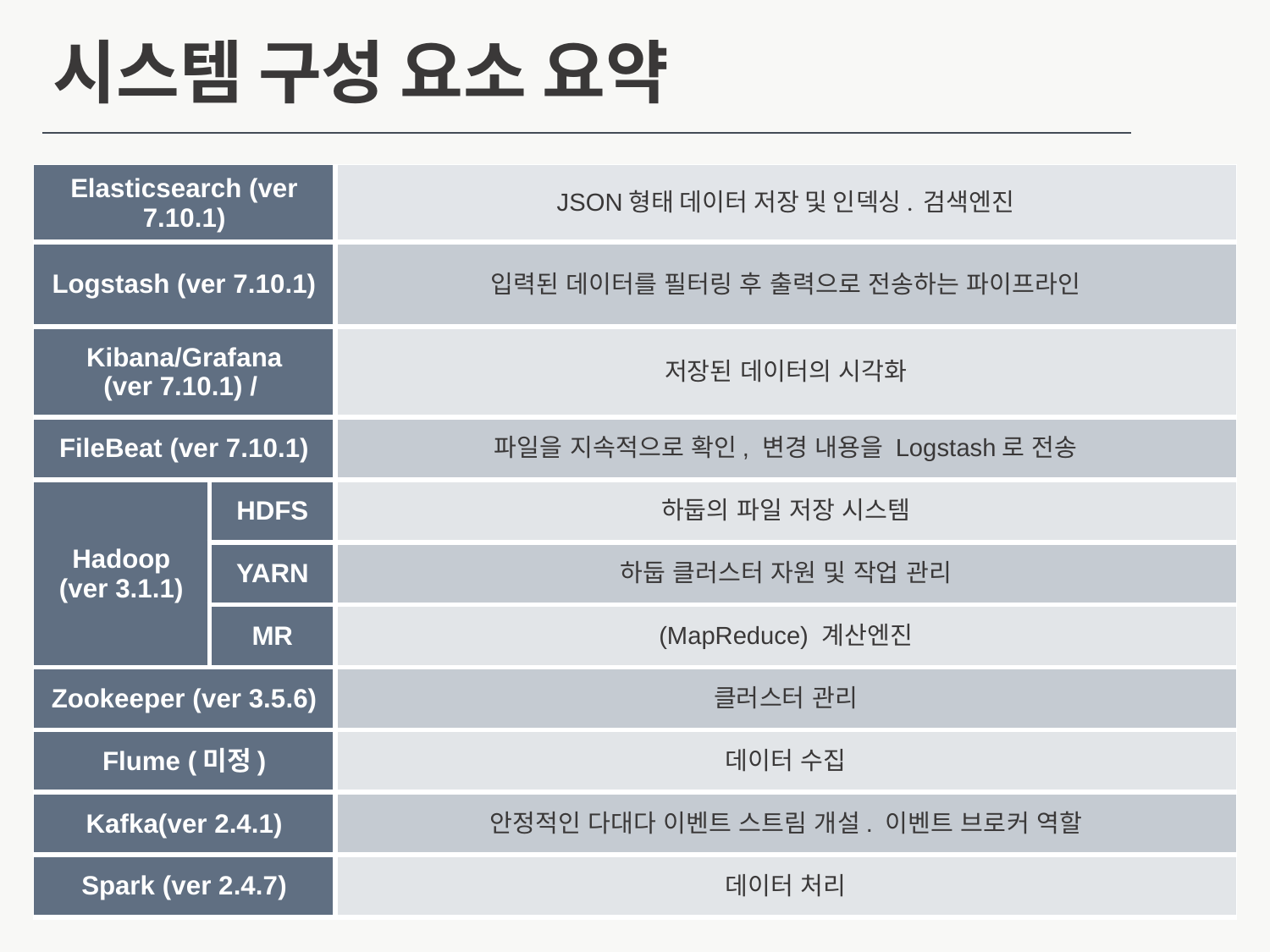

시스템 구성 요소 요약
| Elasticsearch (ver 7.10.1) |  | JSON형태 데이터 저장 및 인덱싱. 검색엔진 |
| --- | --- | --- |
| Logstash (ver 7.10.1) |  | 입력된 데이터를 필터링 후 출력으로 전송하는 파이프라인 |
| Kibana/Grafana (ver 7.10.1) / |  | 저장된 데이터의 시각화 |
| FileBeat (ver 7.10.1) |  | 파일을 지속적으로 확인, 변경 내용을 Logstash로 전송 |
| Hadoop (ver 3.1.1) | HDFS | 하둡의 파일 저장 시스템 |
|  | YARN | 하둡 클러스터 자원 및 작업 관리 |
|  | MR | (MapReduce) 계산엔진 |
| Zookeeper (ver 3.5.6) |  | 클러스터 관리 |
| Flume (미정) |  | 데이터 수집 |
| Kafka(ver 2.4.1) |  | 안정적인 다대다 이벤트 스트림 개설. 이벤트 브로커 역할 |
| Spark (ver 2.4.7) |  | 데이터 처리 |